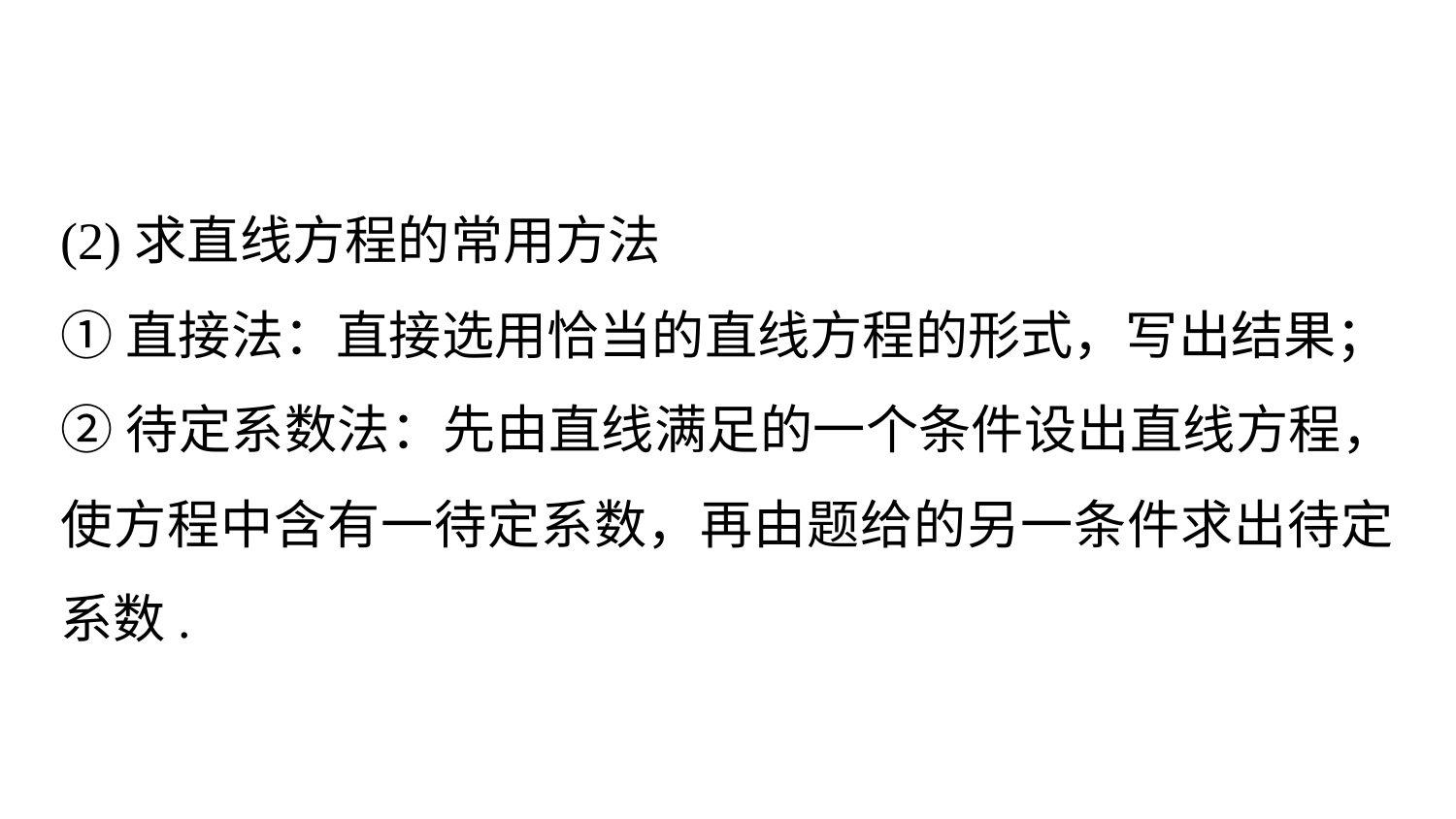

(2)求直线方程的常用方法
①直接法：直接选用恰当的直线方程的形式，写出结果；
②待定系数法：先由直线满足的一个条件设出直线方程，使方程中含有一待定系数，再由题给的另一条件求出待定系数.